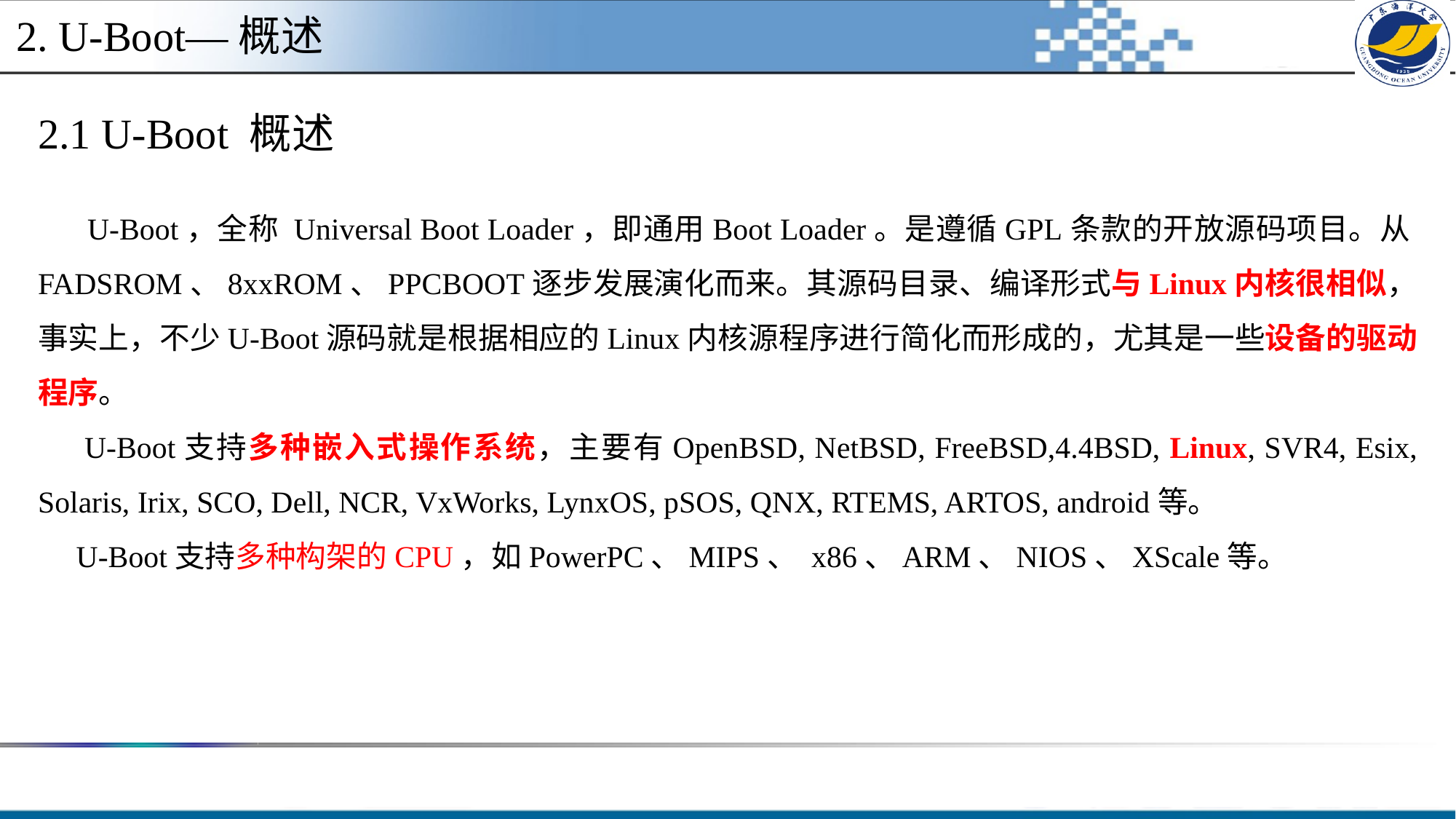

2. U-Boot—概述
2.1 U-Boot 概述
      U-Boot，全称 Universal Boot Loader，即通用Boot Loader。是遵循GPL条款的开放源码项目。从FADSROM、8xxROM、PPCBOOT逐步发展演化而来。其源码目录、编译形式与Linux内核很相似，事实上，不少U-Boot源码就是根据相应的Linux内核源程序进行简化而形成的，尤其是一些设备的驱动程序。
     U-Boot支持多种嵌入式操作系统，主要有OpenBSD, NetBSD, FreeBSD,4.4BSD, Linux, SVR4, Esix, Solaris, Irix, SCO, Dell, NCR, VxWorks, LynxOS, pSOS, QNX, RTEMS, ARTOS, android等。
     U-Boot支持多种构架的CPU，如PowerPC、MIPS、 x86、ARM、NIOS、XScale等。